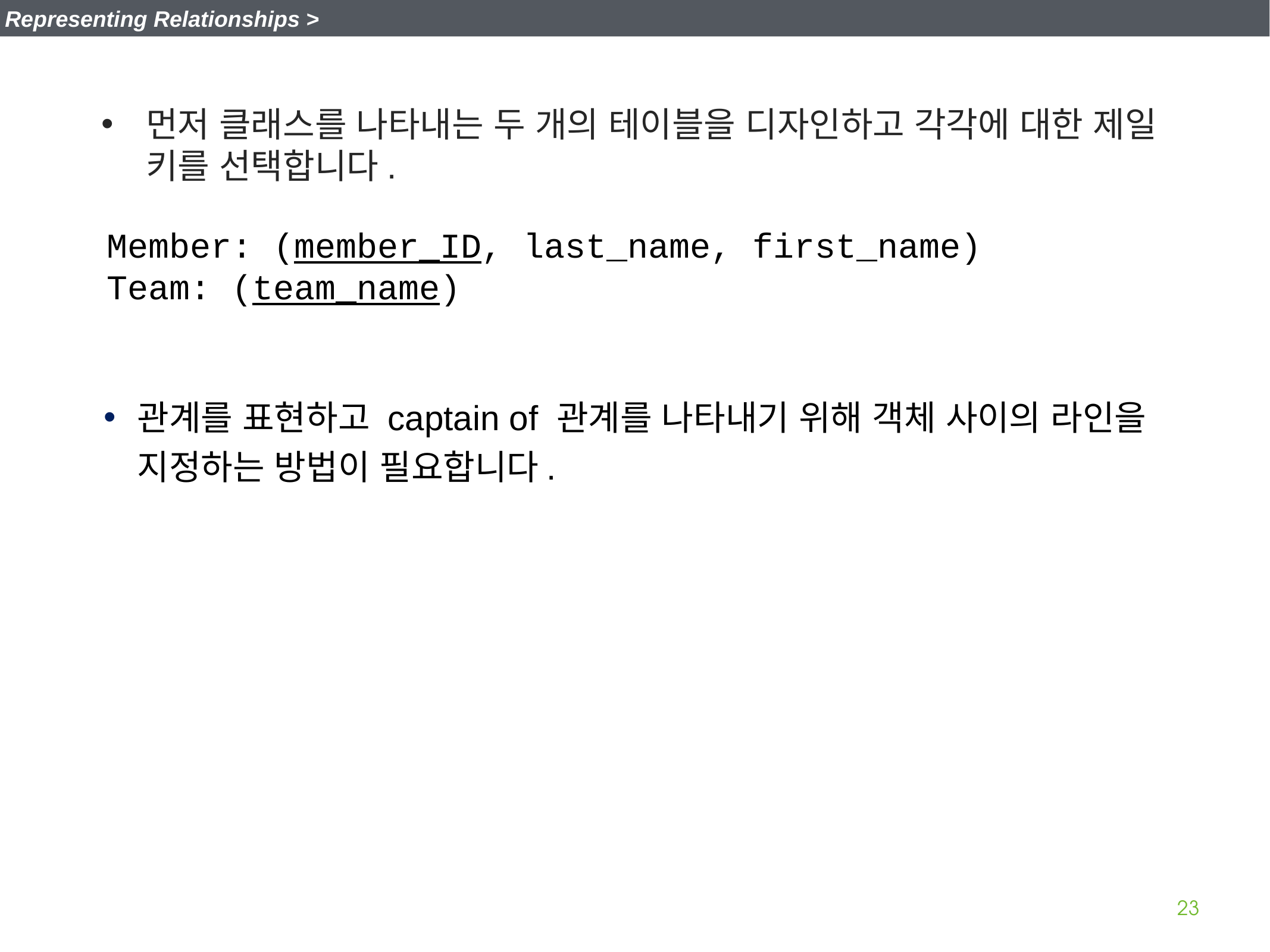

Representing Relationships >
먼저 클래스를 나타내는 두 개의 테이블을 디자인하고 각각에 대한 제일 키를 선택합니다.
Member: (member_ID, last_name, first_name)
Team: (team_name)
관계를 표현하고 captain of 관계를 나타내기 위해 객체 사이의 라인을 지정하는 방법이 필요합니다.
23